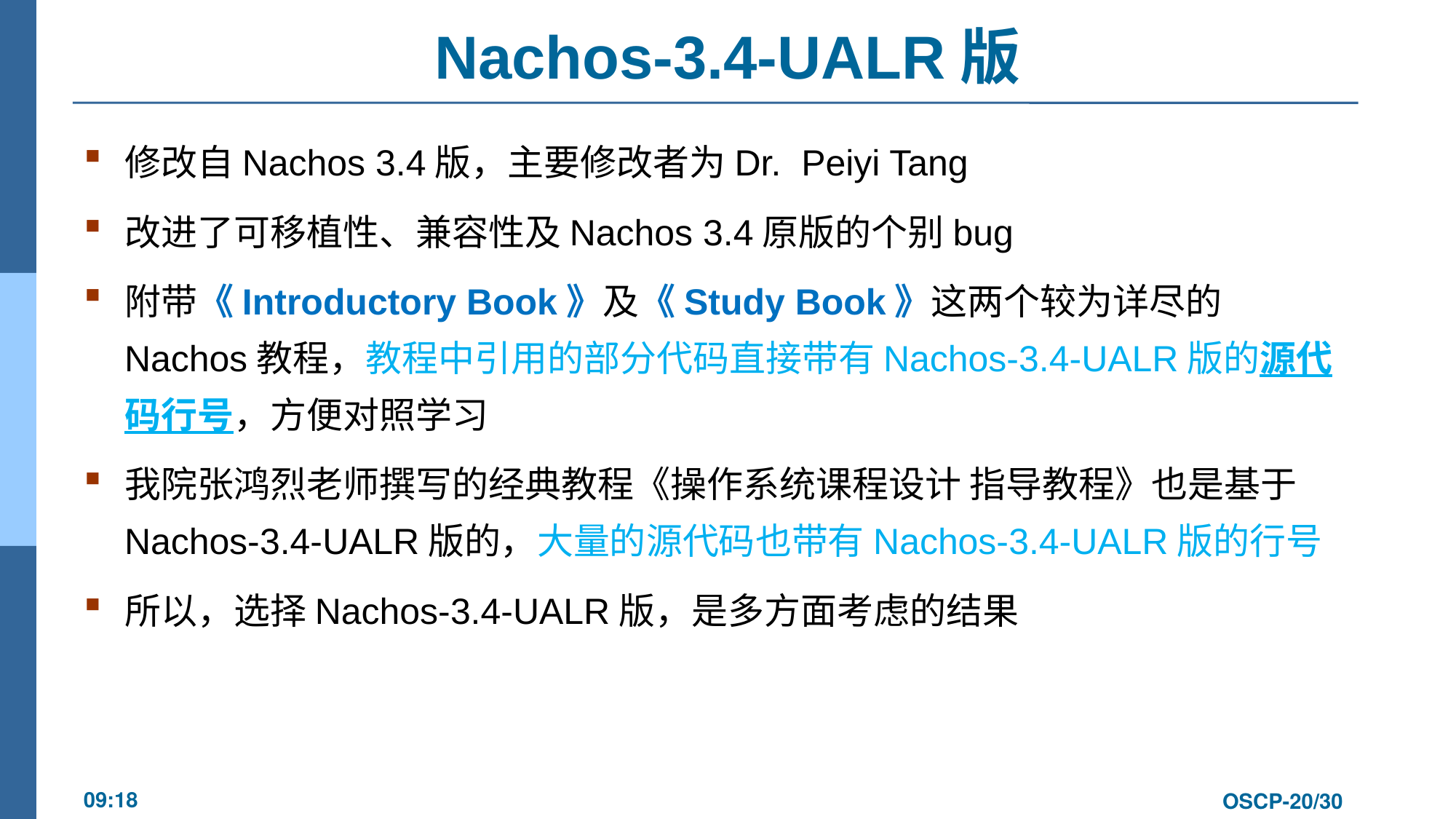

# Nachos-3.4-UALR版
修改自Nachos 3.4版，主要修改者为Dr.  Peiyi Tang
改进了可移植性、兼容性及Nachos 3.4原版的个别bug
附带《Introductory Book》及《Study Book》这两个较为详尽的Nachos教程，教程中引用的部分代码直接带有Nachos-3.4-UALR版的源代码行号，方便对照学习
我院张鸿烈老师撰写的经典教程《操作系统课程设计 指导教程》也是基于Nachos-3.4-UALR版的，大量的源代码也带有Nachos-3.4-UALR版的行号
所以，选择Nachos-3.4-UALR版，是多方面考虑的结果